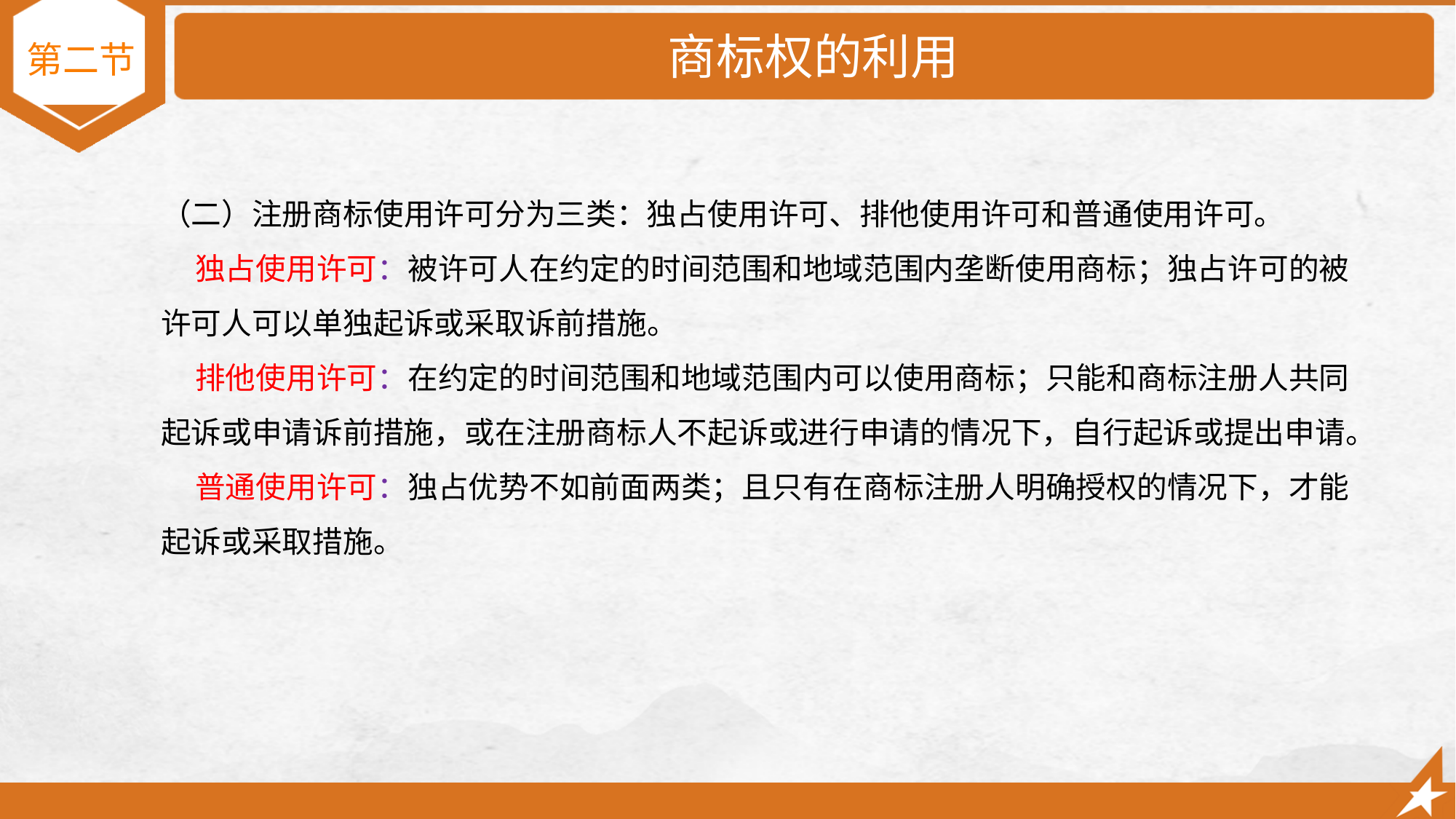

# 商标权的利用
第二节
（二）注册商标使用许可分为三类：独占使用许可、排他使用许可和普通使用许可。
    独占使用许可：被许可人在约定的时间范围和地域范围内垄断使用商标；独占许可的被许可人可以单独起诉或采取诉前措施。
    排他使用许可：在约定的时间范围和地域范围内可以使用商标；只能和商标注册人共同起诉或申请诉前措施，或在注册商标人不起诉或进行申请的情况下，自行起诉或提出申请。
    普通使用许可：独占优势不如前面两类；且只有在商标注册人明确授权的情况下，才能起诉或采取措施。